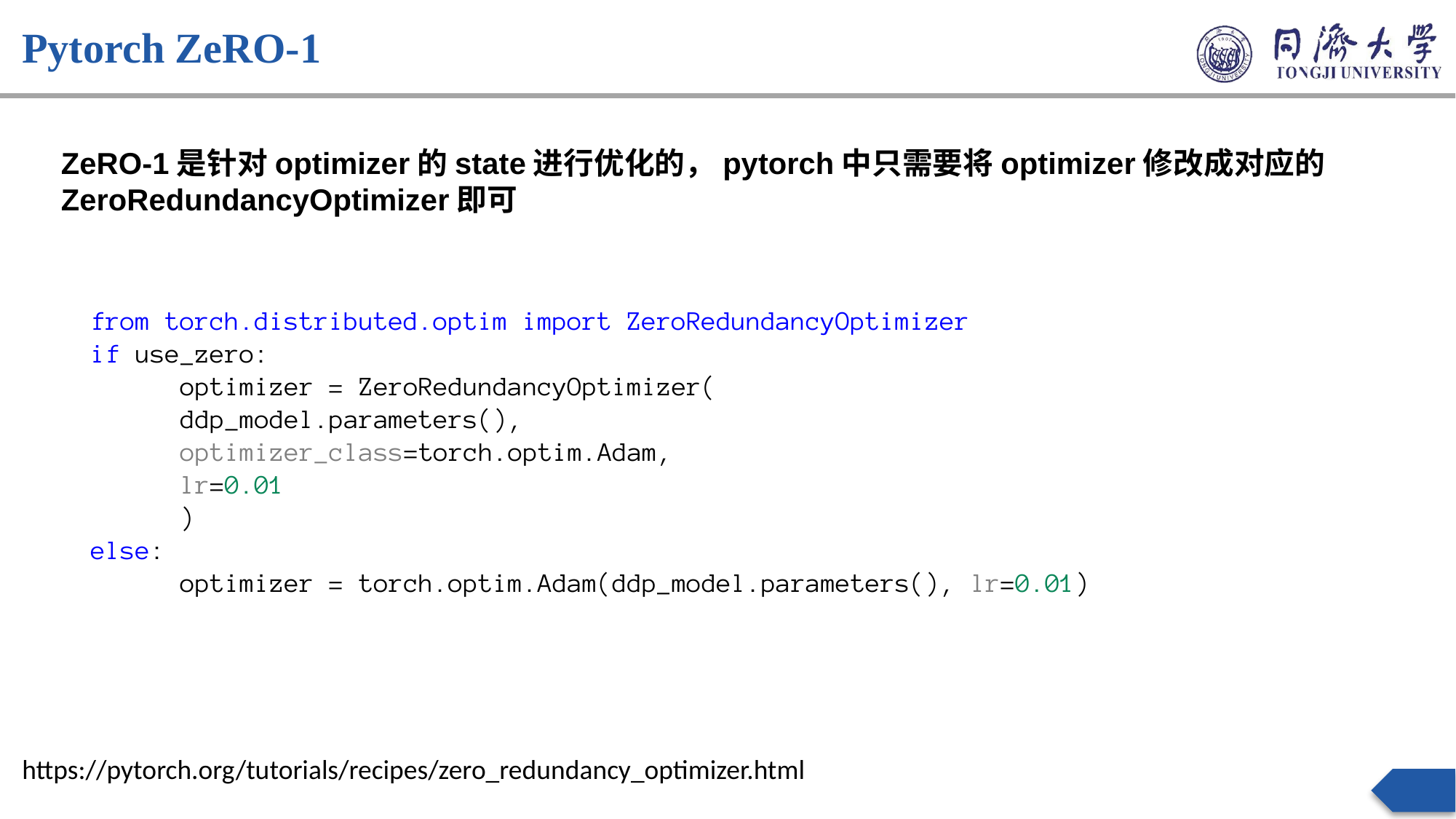

Pytorch ZeRO-1

ZeRO-1是针对optimizer的state进行优化的，pytorch中只需要将optimizer修改成对应的ZeroRedundancyOptimizer即可
from torch.distributed.optim import ZeroRedundancyOptimizer
if use_zero:
      optimizer = ZeroRedundancyOptimizer(
      ddp_model.parameters(),
      optimizer_class=torch.optim.Adam,
      lr=0.01
      )
else:
      optimizer = torch.optim.Adam(ddp_model.parameters(), lr=0.01)
https://pytorch.org/tutorials/recipes/zero_redundancy_optimizer.html